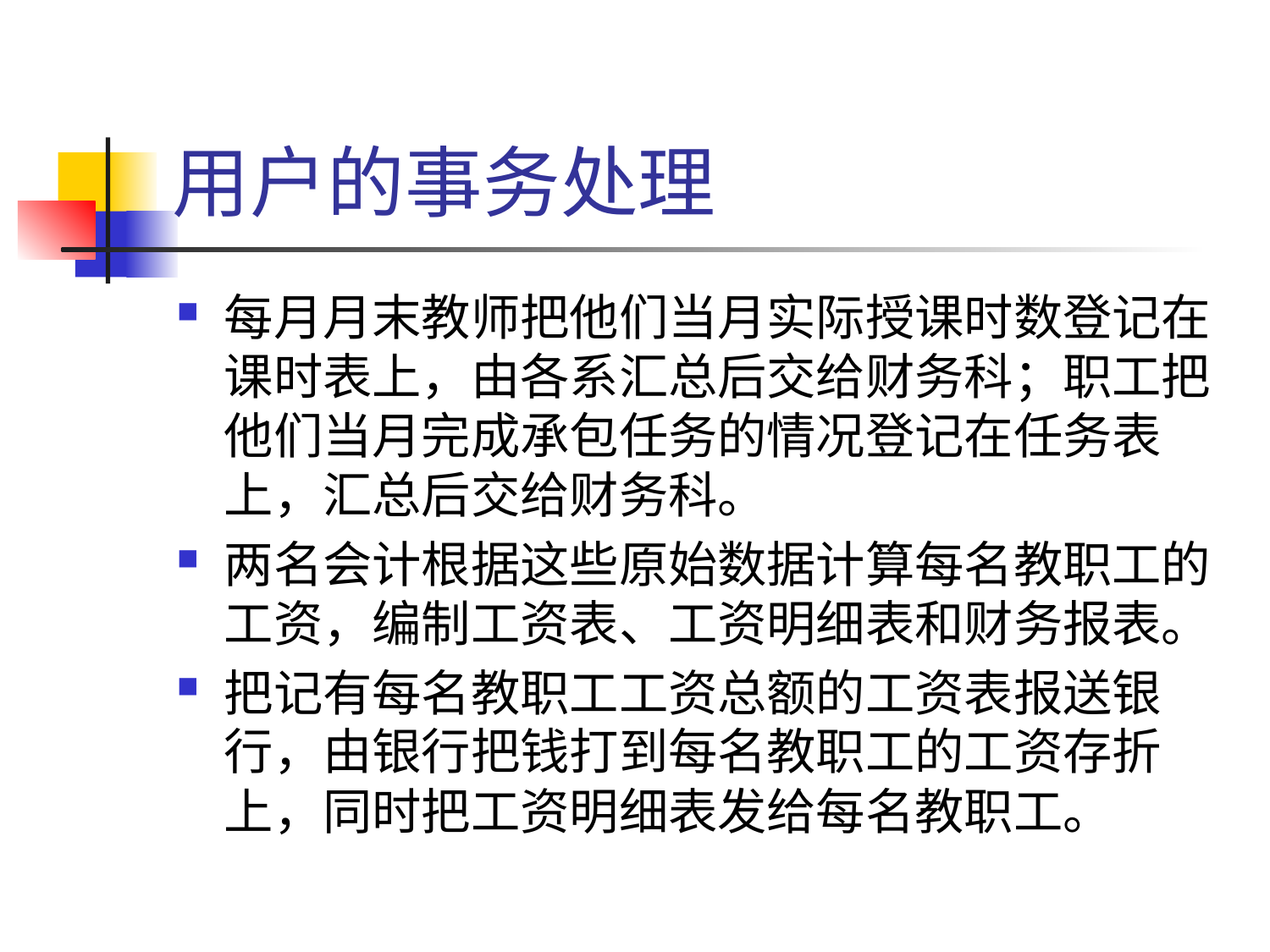

# 用户的事务处理
每月月末教师把他们当月实际授课时数登记在课时表上，由各系汇总后交给财务科；职工把他们当月完成承包任务的情况登记在任务表上，汇总后交给财务科。
两名会计根据这些原始数据计算每名教职工的工资，编制工资表、工资明细表和财务报表。
把记有每名教职工工资总额的工资表报送银行，由银行把钱打到每名教职工的工资存折上，同时把工资明细表发给每名教职工。